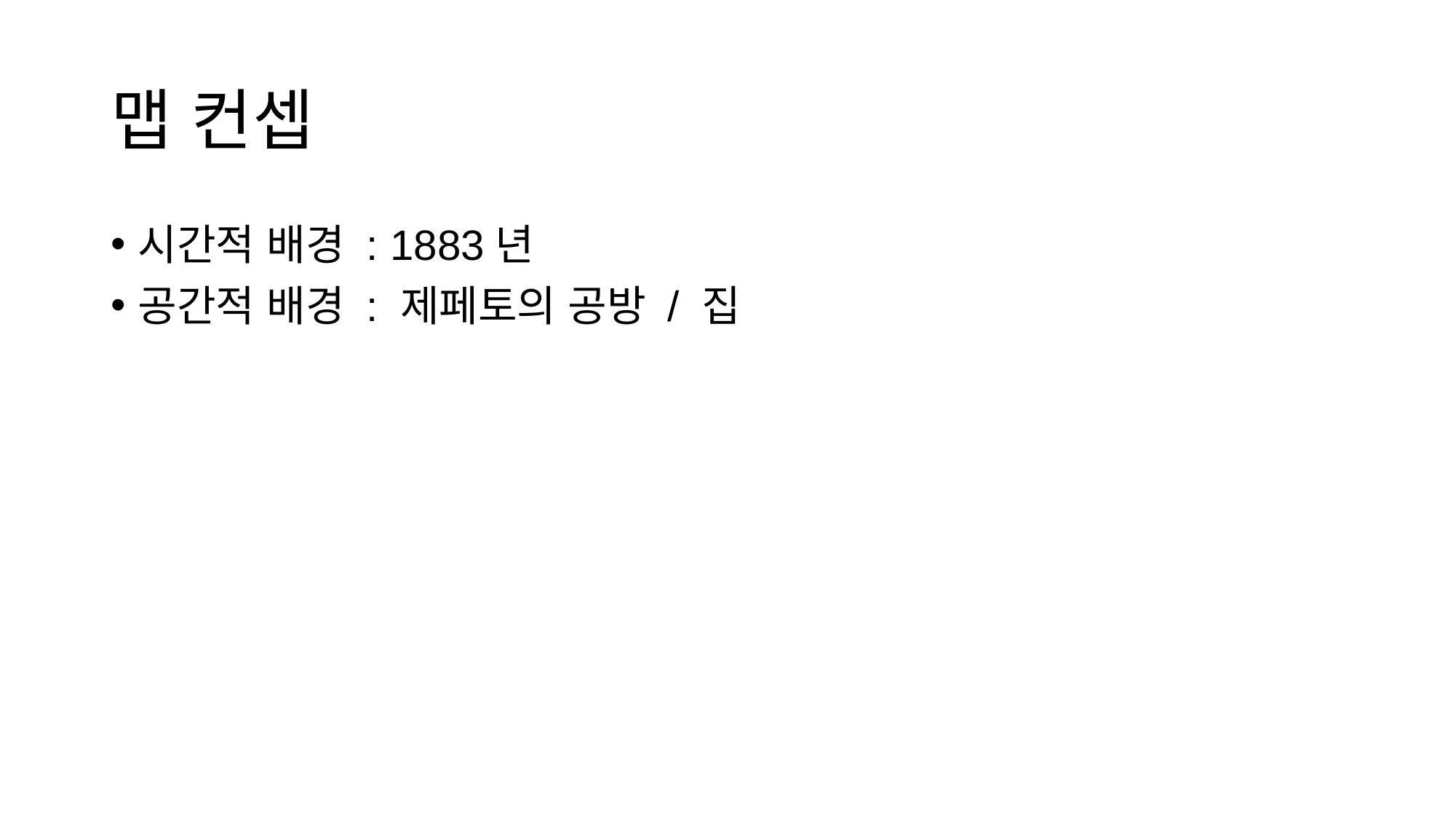

# 맵 컨셉
시간적 배경 : 1883년
공간적 배경 : 제페토의 공방 / 집